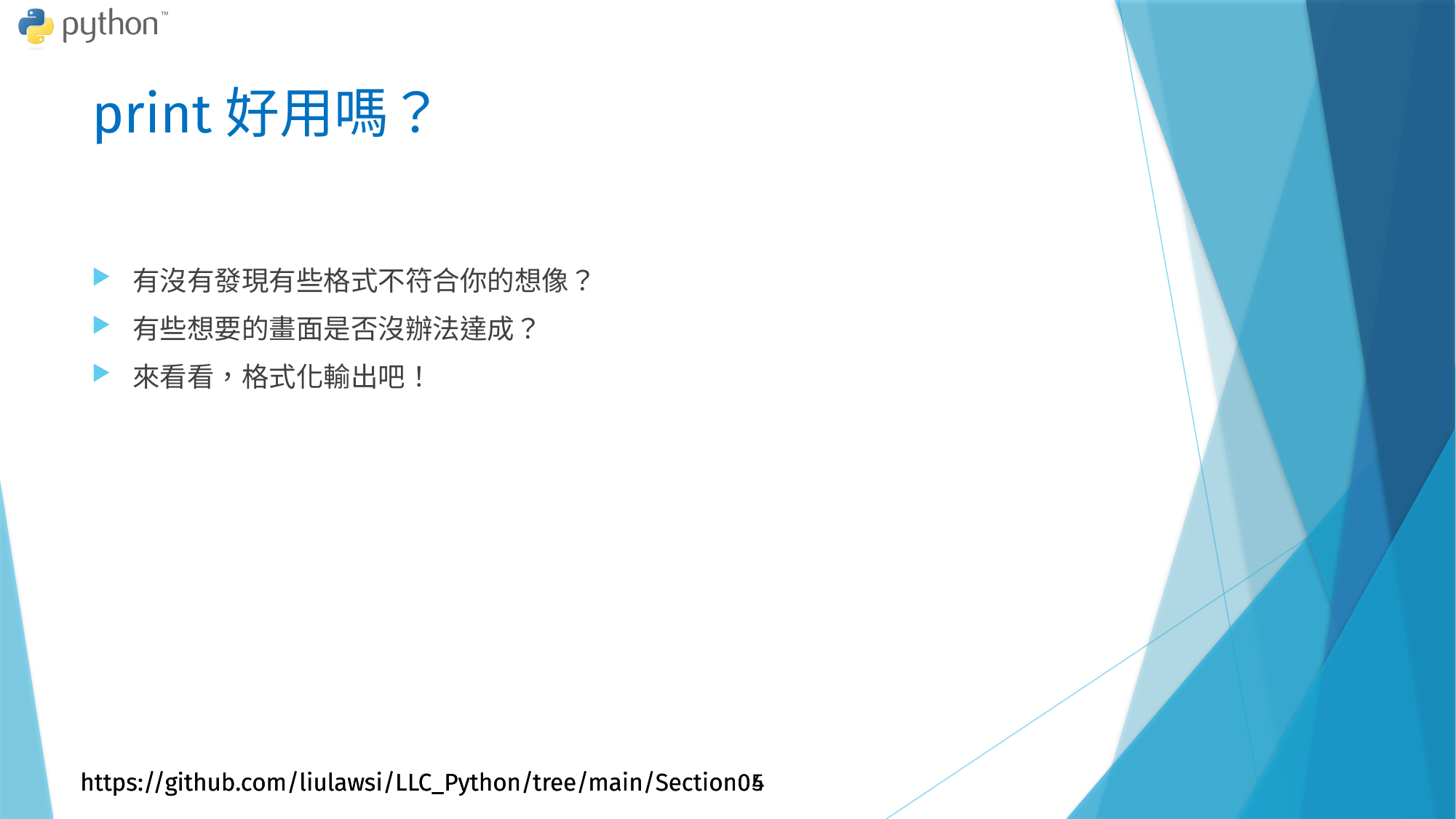

# print好用嗎？
有沒有發現有些格式不符合你的想像？
有些想要的畫面是否沒辦法達成？
來看看，格式化輸出吧！